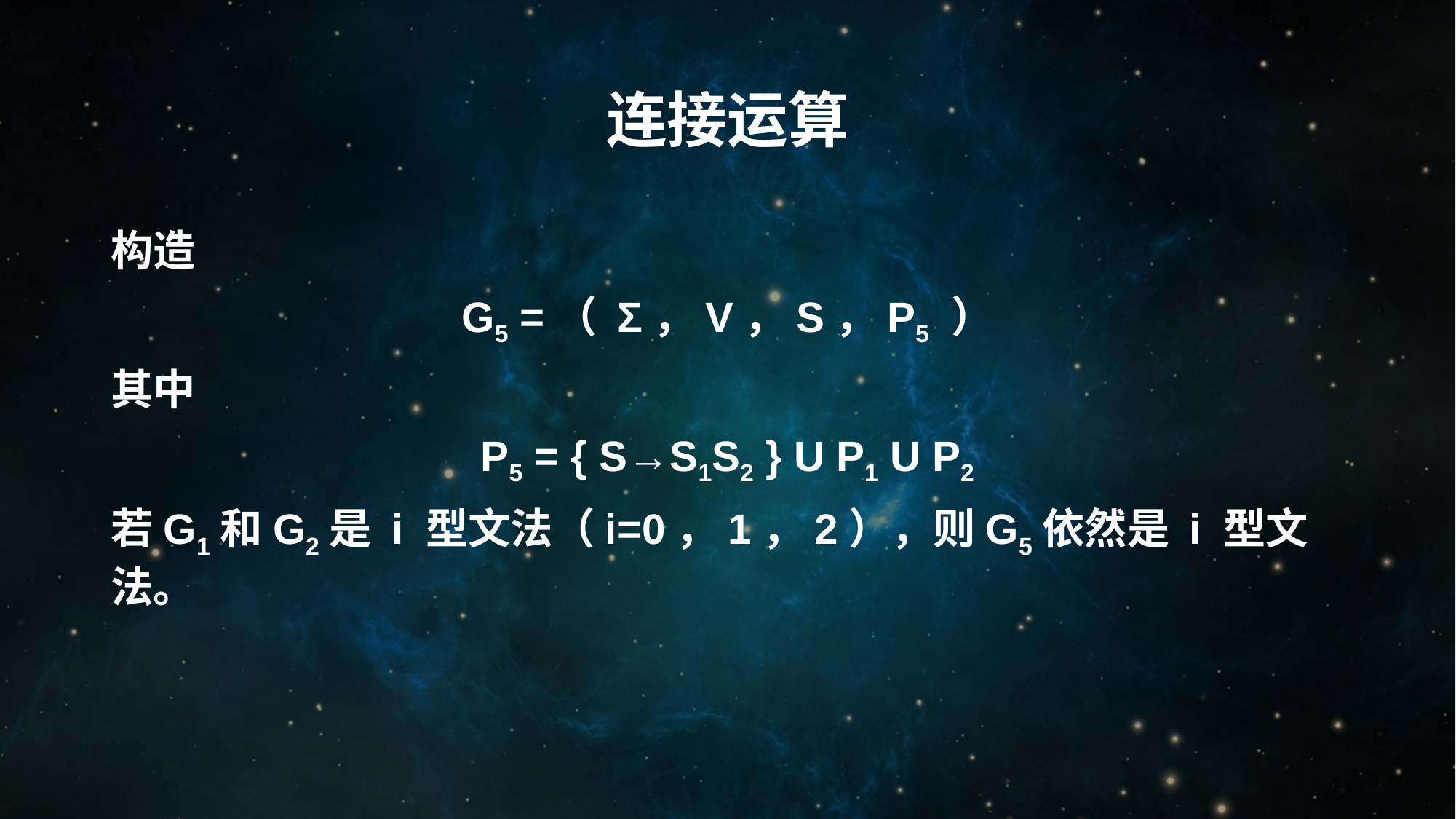

# 连接运算
构造
G5 =（ Σ，V，S，P5 ）
其中
P5 = { S→S1S2 } U P1 U P2
若G1和G2是 i 型文法（i=0，1，2），则G5依然是 i 型文法。